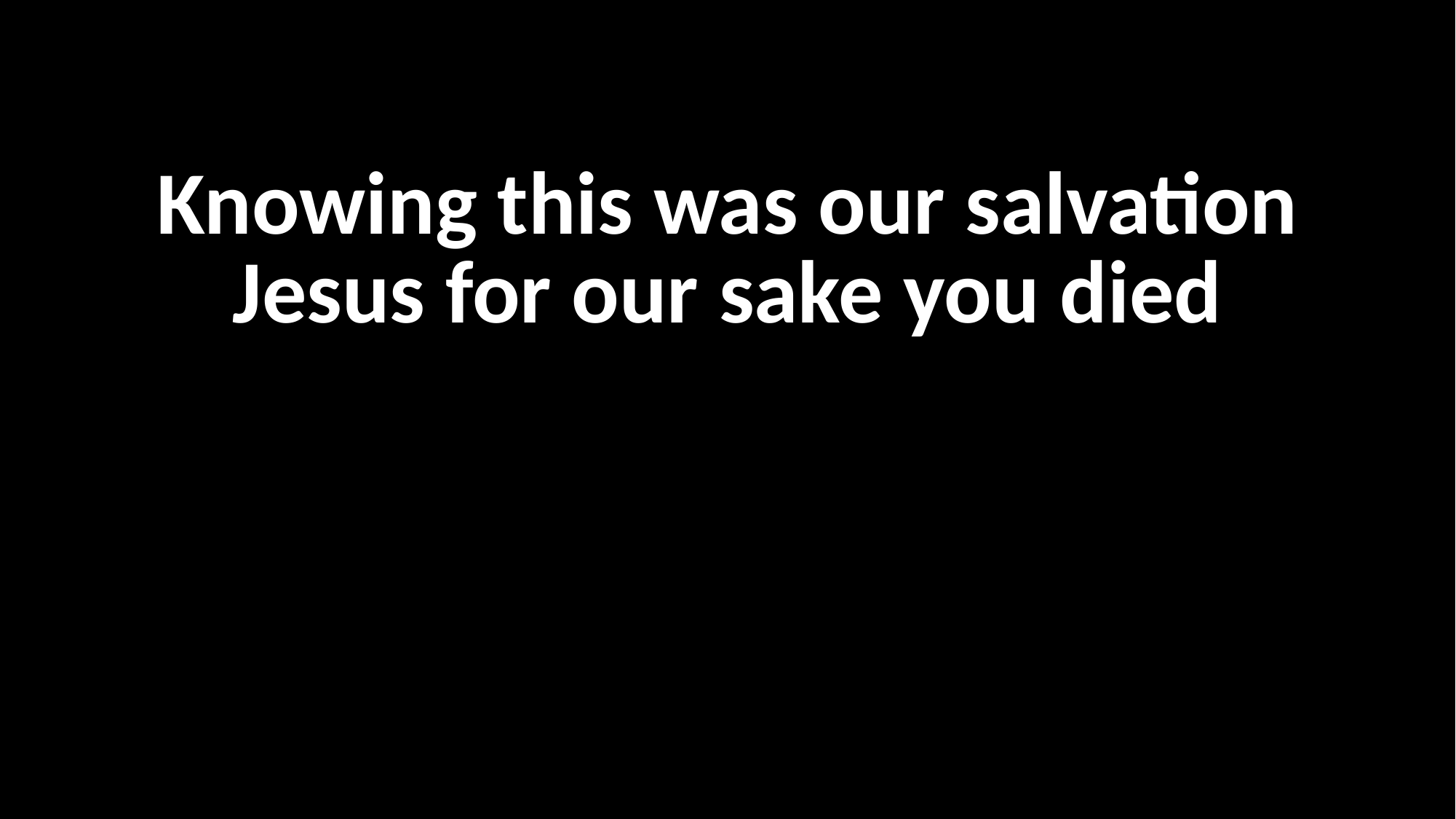

Knowing this was our salvation
Jesus for our sake you died

할렐루야 할렐루야 할렐루야
예슈아 예슈아